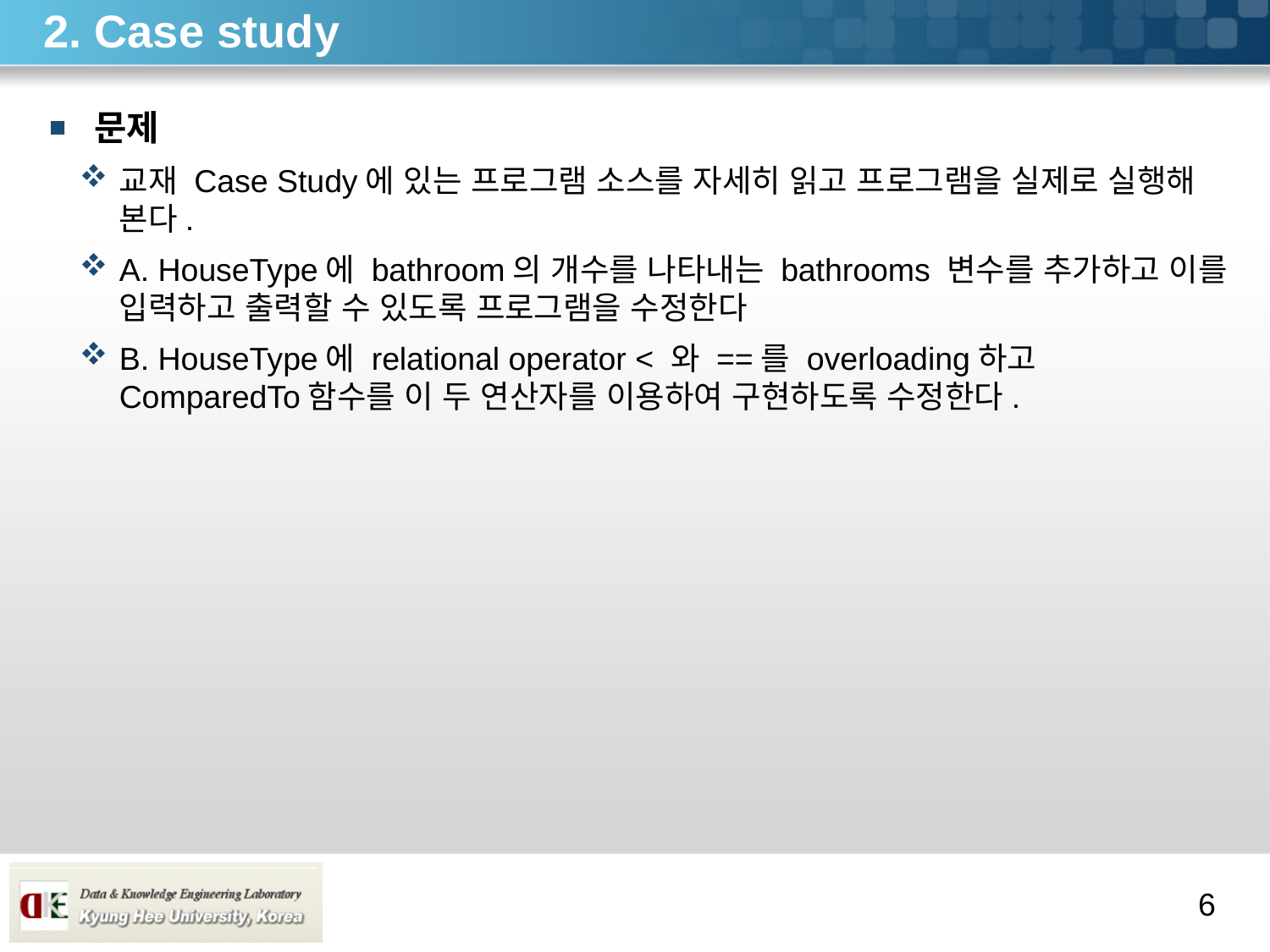

# 2. Case study
문제
교재 Case Study에 있는 프로그램 소스를 자세히 읽고 프로그램을 실제로 실행해 본다.
A. HouseType에 bathroom의 개수를 나타내는 bathrooms 변수를 추가하고 이를 입력하고 출력할 수 있도록 프로그램을 수정한다
B. HouseType에 relational operator < 와 ==를 overloading하고 ComparedTo함수를 이 두 연산자를 이용하여 구현하도록 수정한다.